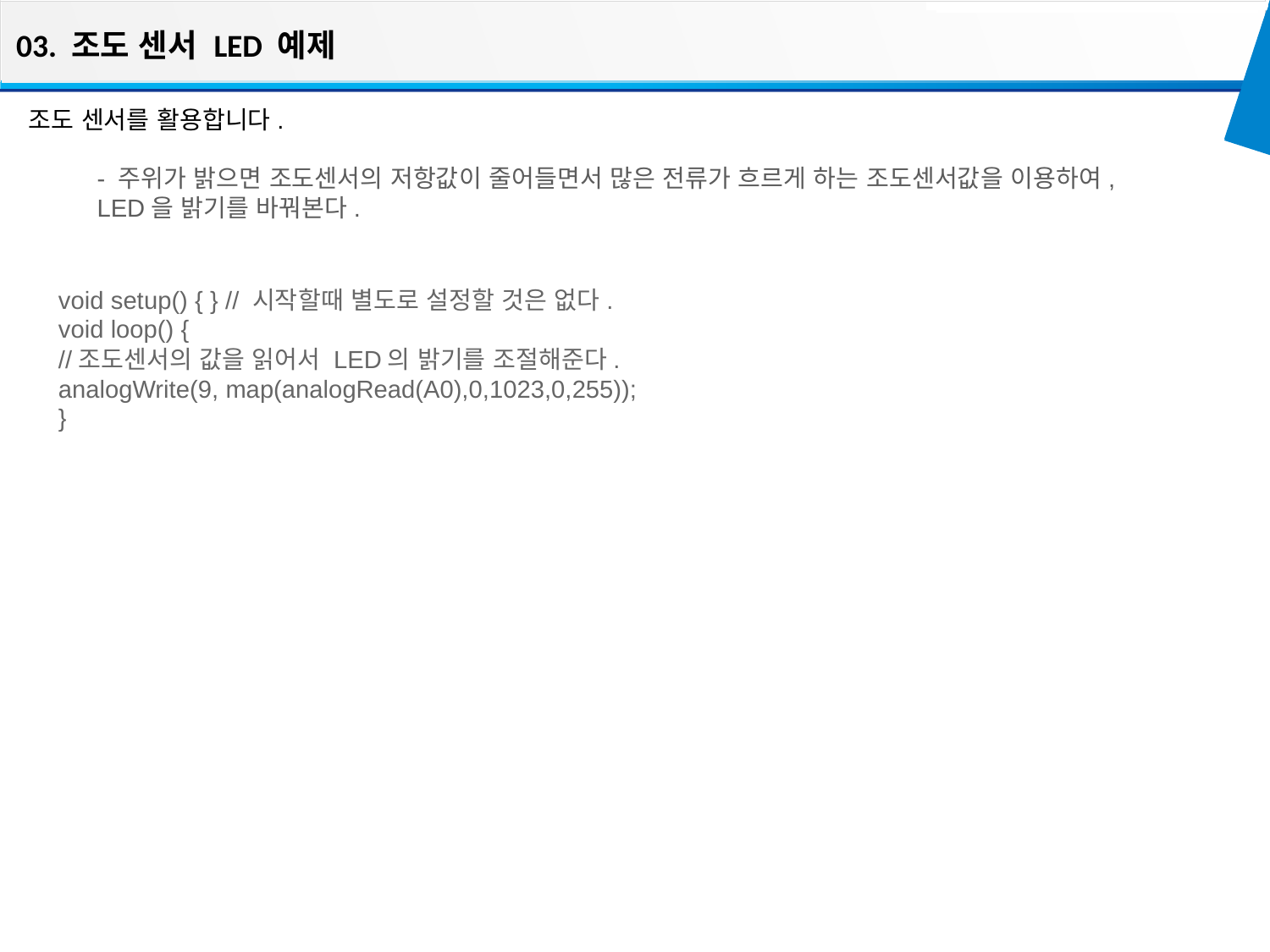

03. 조도 센서 LED 예제

조도 센서를 활용합니다.
- 주위가 밝으면 조도센서의 저항값이 줄어들면서 많은 전류가 흐르게 하는 조도센서값을 이용하여,
LED을 밝기를 바꿔본다.
void setup() { } // 시작할때 별도로 설정할 것은 없다.
void loop() {
//조도센서의 값을 읽어서 LED의 밝기를 조절해준다.
analogWrite(9, map(analogRead(A0),0,1023,0,255));
}